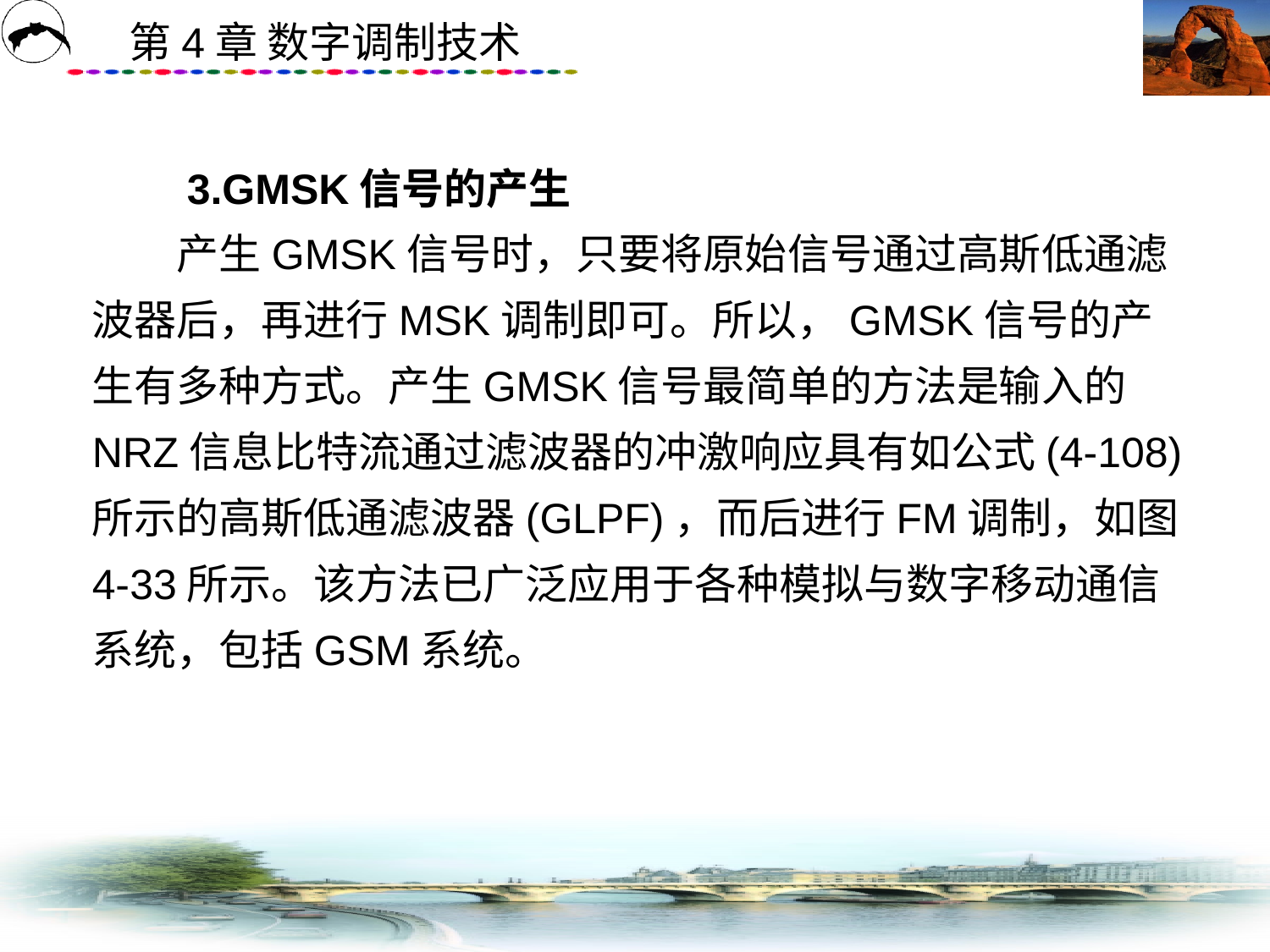

# 3.GMSK信号的产生 　　产生GMSK信号时，只要将原始信号通过高斯低通滤波器后，再进行MSK调制即可。所以，GMSK信号的产生有多种方式。产生GMSK信号最简单的方法是输入的NRZ信息比特流通过滤波器的冲激响应具有如公式(4-108)所示的高斯低通滤波器(GLPF)，而后进行FM调制，如图4-33所示。该方法已广泛应用于各种模拟与数字移动通信系统，包括GSM系统。